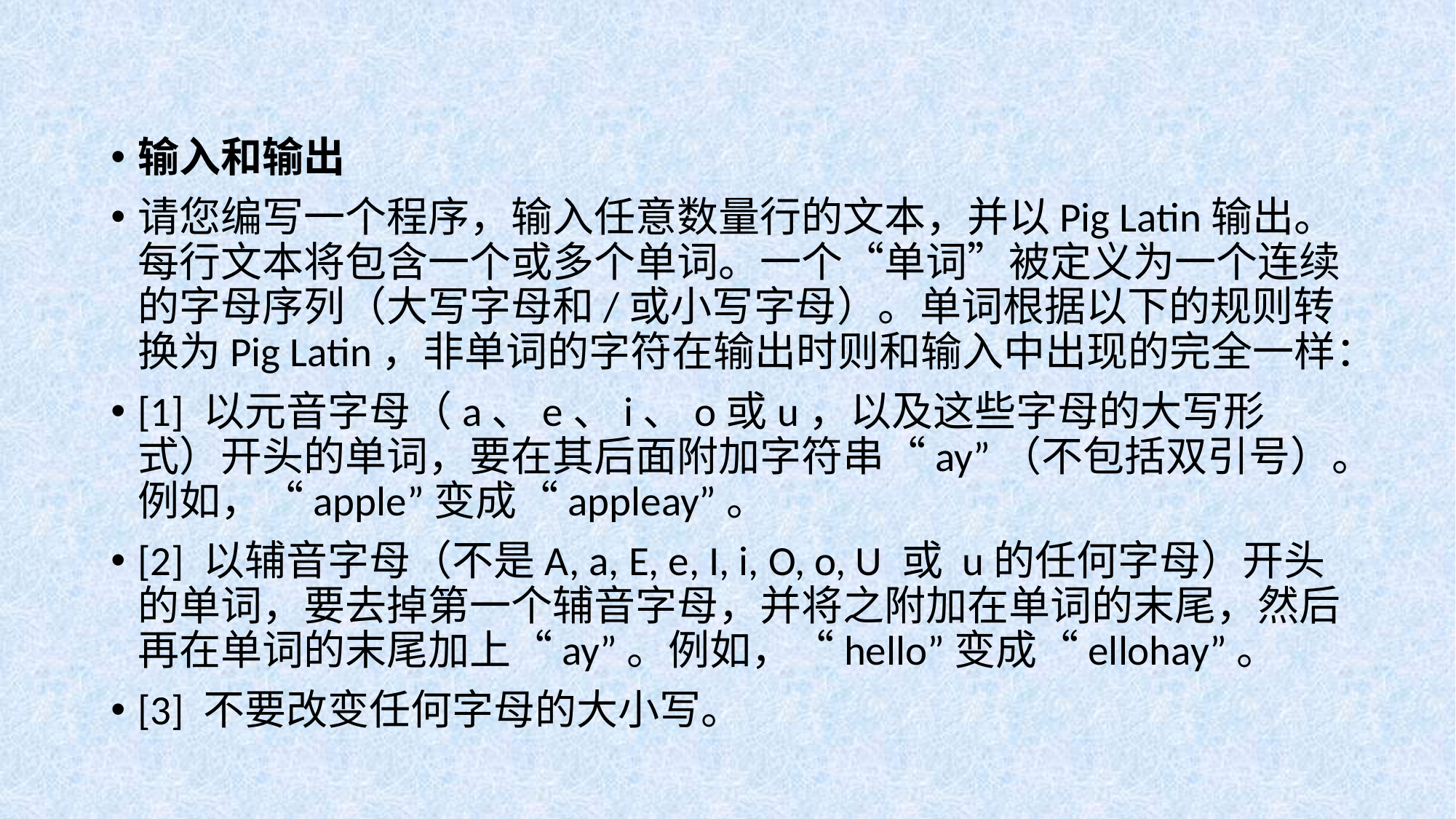

#
输入和输出
请您编写一个程序，输入任意数量行的文本，并以Pig Latin输出。每行文本将包含一个或多个单词。一个“单词”被定义为一个连续的字母序列（大写字母和/或小写字母）。单词根据以下的规则转换为Pig Latin，非单词的字符在输出时则和输入中出现的完全一样：
[1] 以元音字母（a、e、i、o或u，以及这些字母的大写形式）开头的单词，要在其后面附加字符串“ay”（不包括双引号）。例如，“apple”变成“appleay”。
[2] 以辅音字母（不是A, a, E, e, I, i, O, o, U 或 u的任何字母）开头的单词，要去掉第一个辅音字母，并将之附加在单词的末尾，然后再在单词的末尾加上“ay”。例如，“hello”变成“ellohay”。
[3] 不要改变任何字母的大小写。